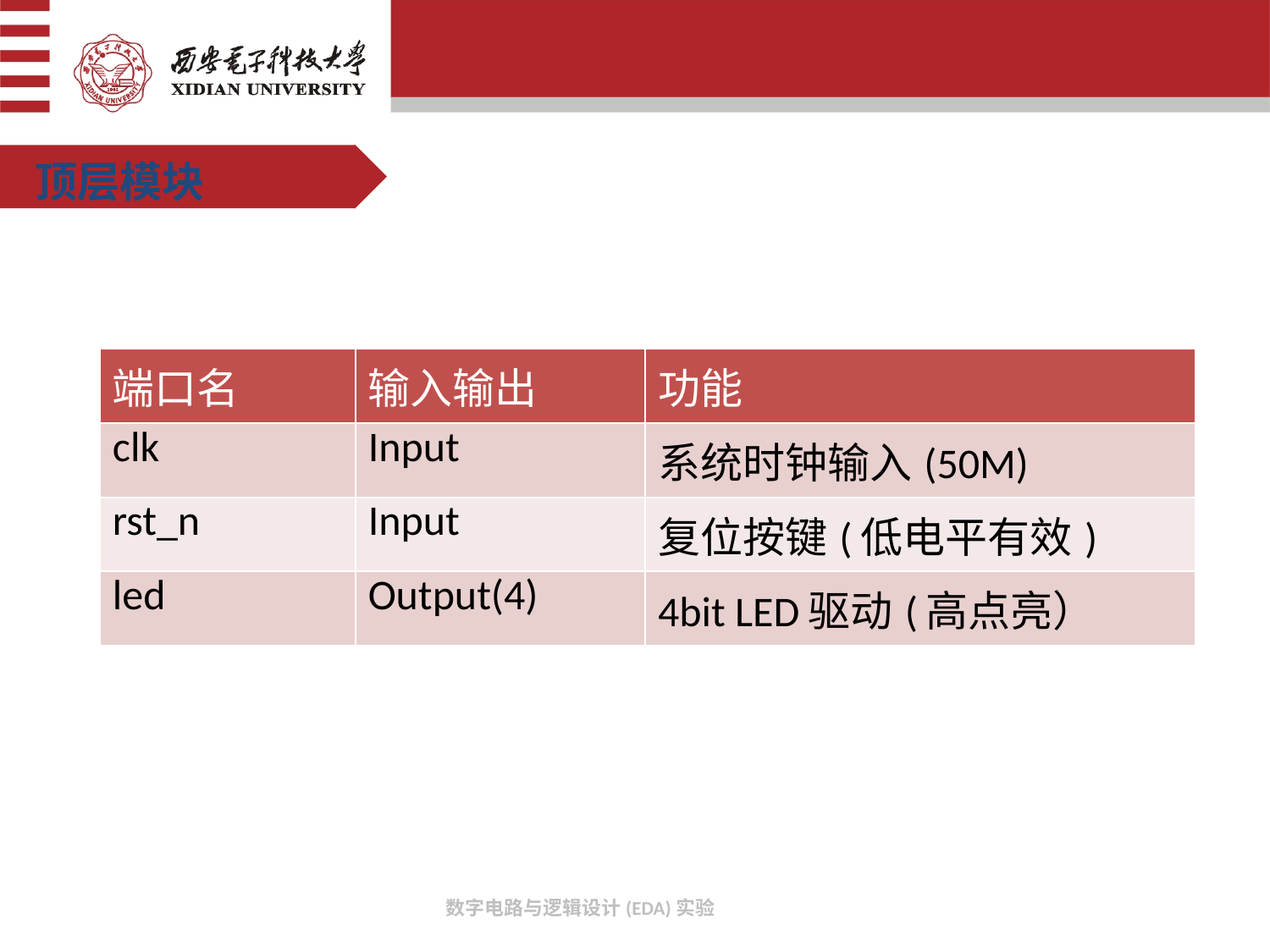

#
顶层模块
| 端口名 | 输入输出 | 功能 |
| --- | --- | --- |
| clk | Input | 系统时钟输入(50M) |
| rst\_n | Input | 复位按键(低电平有效) |
| led | Output(4) | 4bit LED驱动(高点亮） |